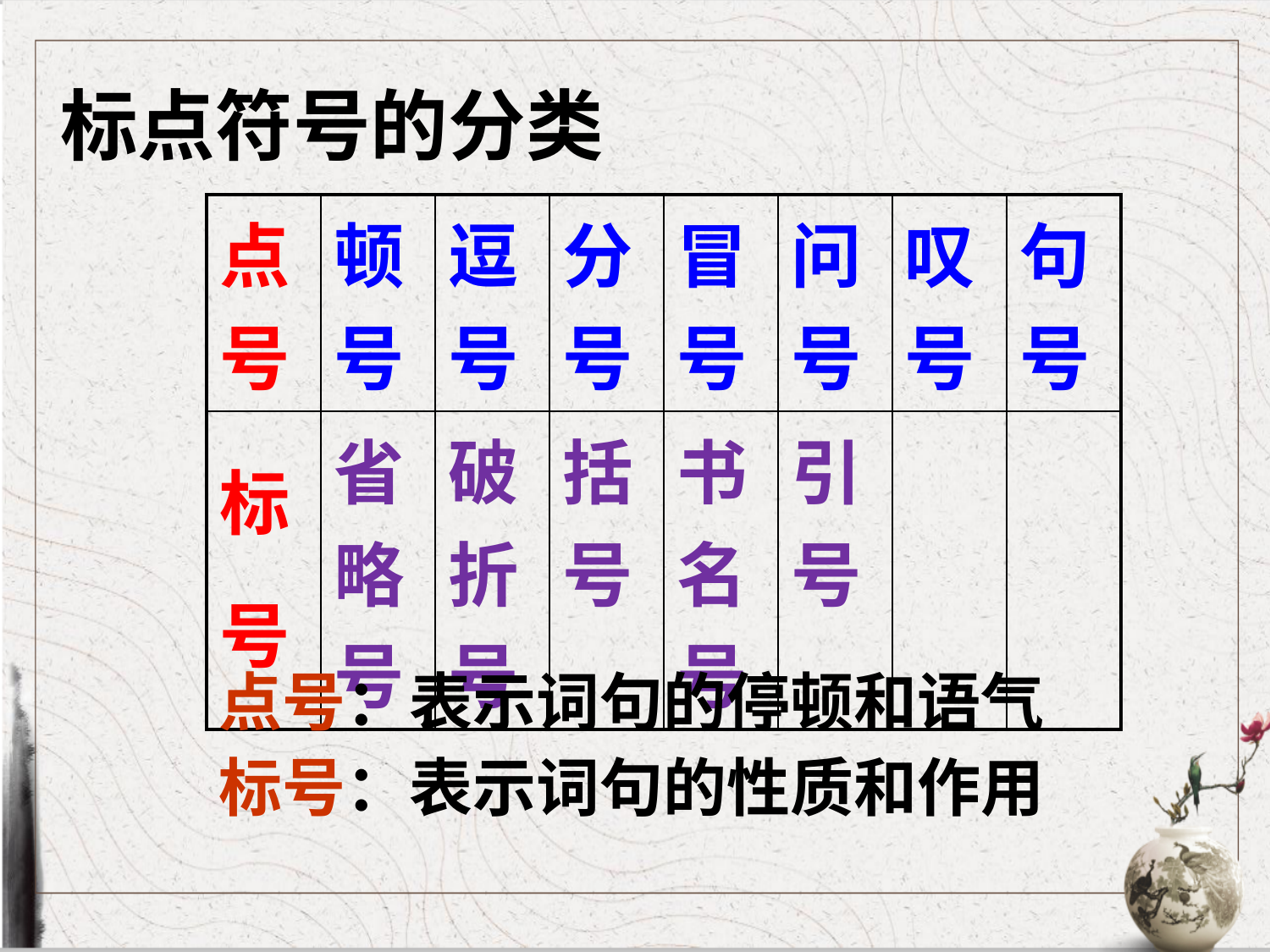

# 标点符号的分类
| 点号 | 顿号 | 逗号 | 分号 | 冒号 | 问号 | 叹号 | 句号 |
| --- | --- | --- | --- | --- | --- | --- | --- |
| 标号 | 省略号 | 破折号 | 括号 | 书名号 | 引号 |  |  |
点号：表示词句的停顿和语气
标号：表示词句的性质和作用